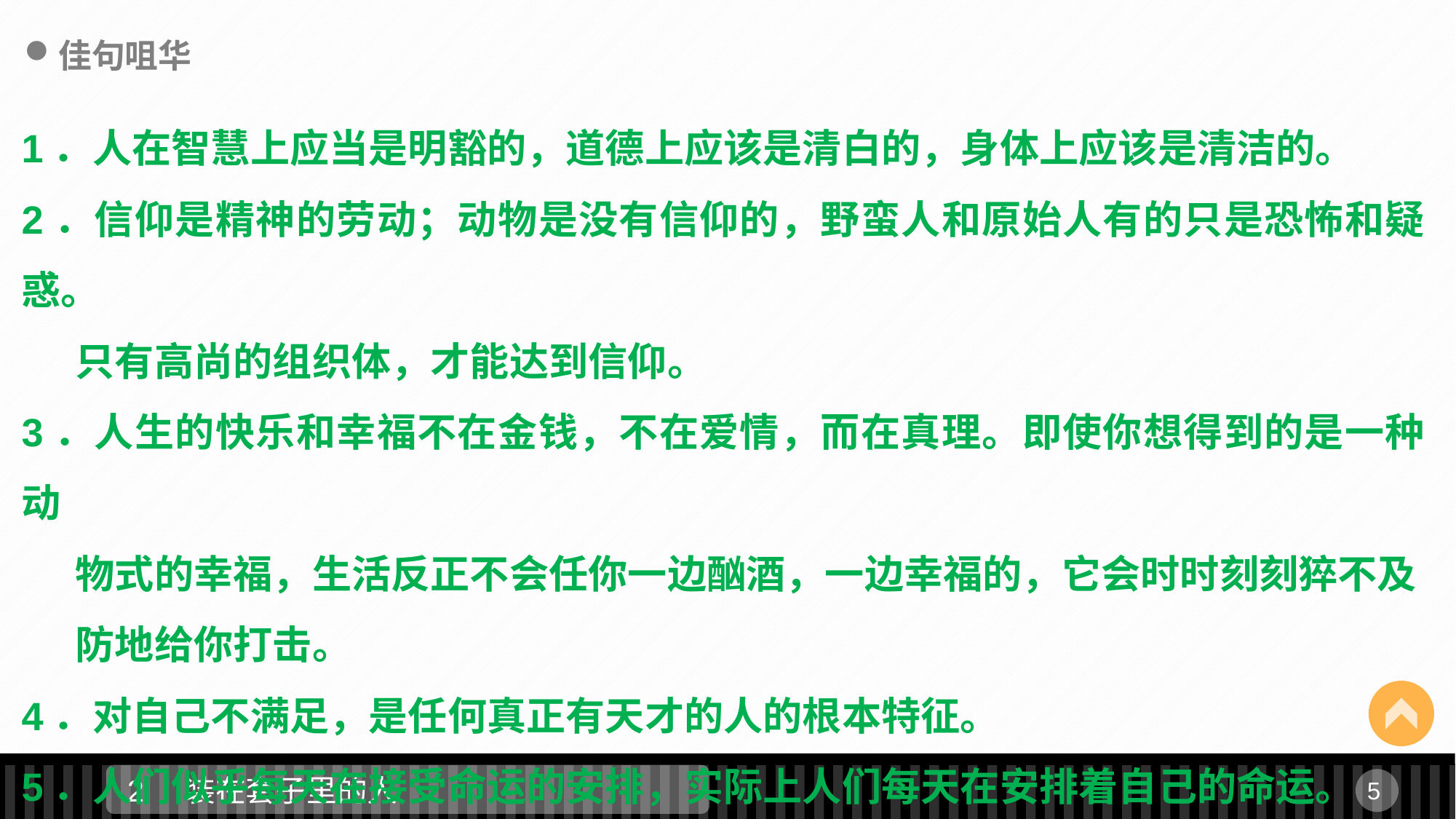

佳句咀华
1．人在智慧上应当是明豁的，道德上应该是清白的，身体上应该是清洁的。
2．信仰是精神的劳动；动物是没有信仰的，野蛮人和原始人有的只是恐怖和疑惑。
     只有高尚的组织体，才能达到信仰。
3．人生的快乐和幸福不在金钱，不在爱情，而在真理。即使你想得到的是一种动
     物式的幸福，生活反正不会任你一边酗酒，一边幸福的，它会时时刻刻猝不及
     防地给你打击。
4．对自己不满足，是任何真正有天才的人的根本特征。
5．人们似乎每天在接受命运的安排，实际上人们每天在安排着自己的命运。